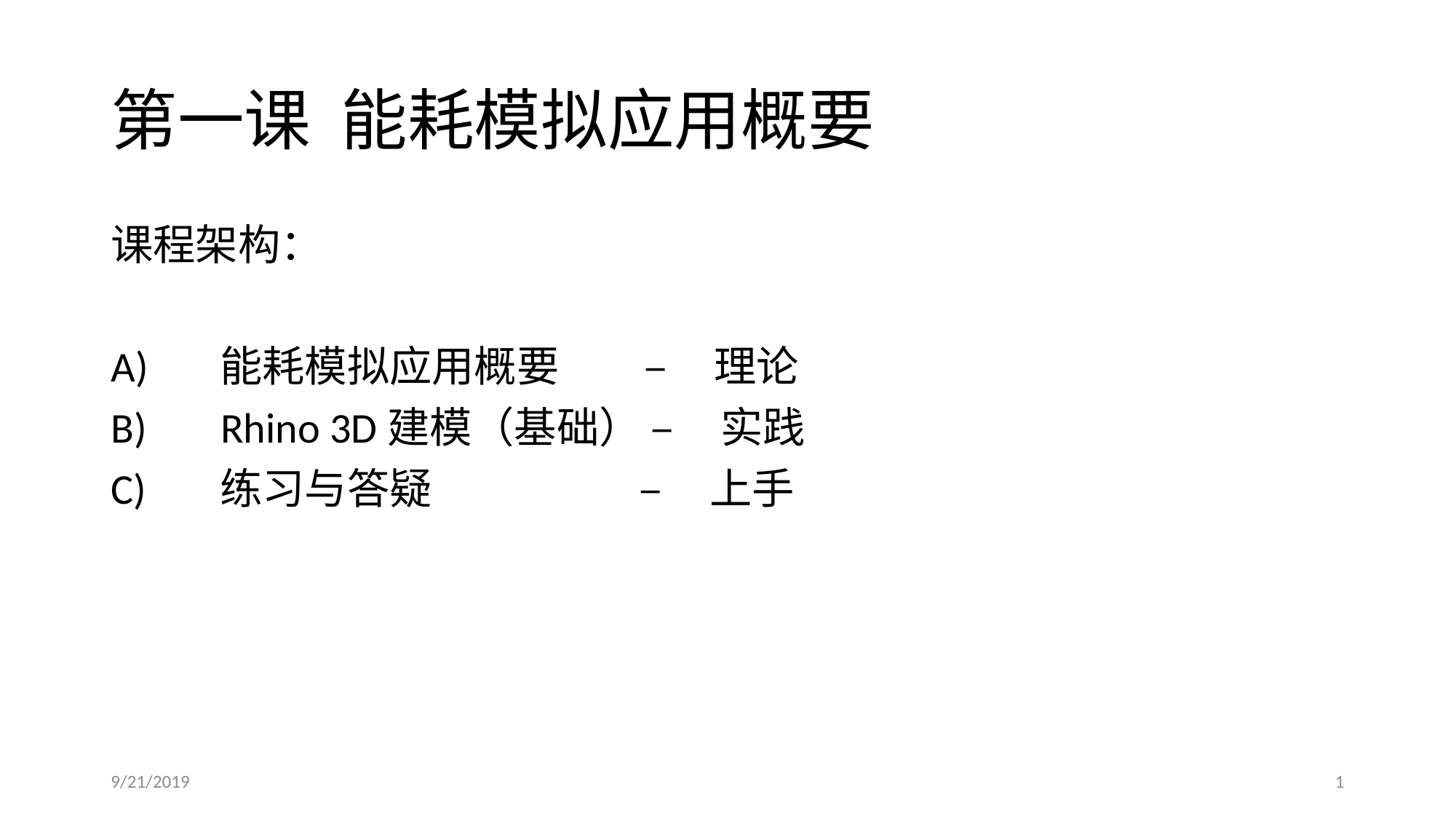

# 第一课  能耗模拟应用概要
课程架构：

A) 	能耗模拟应用概要         –     理论
     Rhino 3D建模（基础） –     实践
C)	练习与答疑                      –     上手
9/21/2019
1